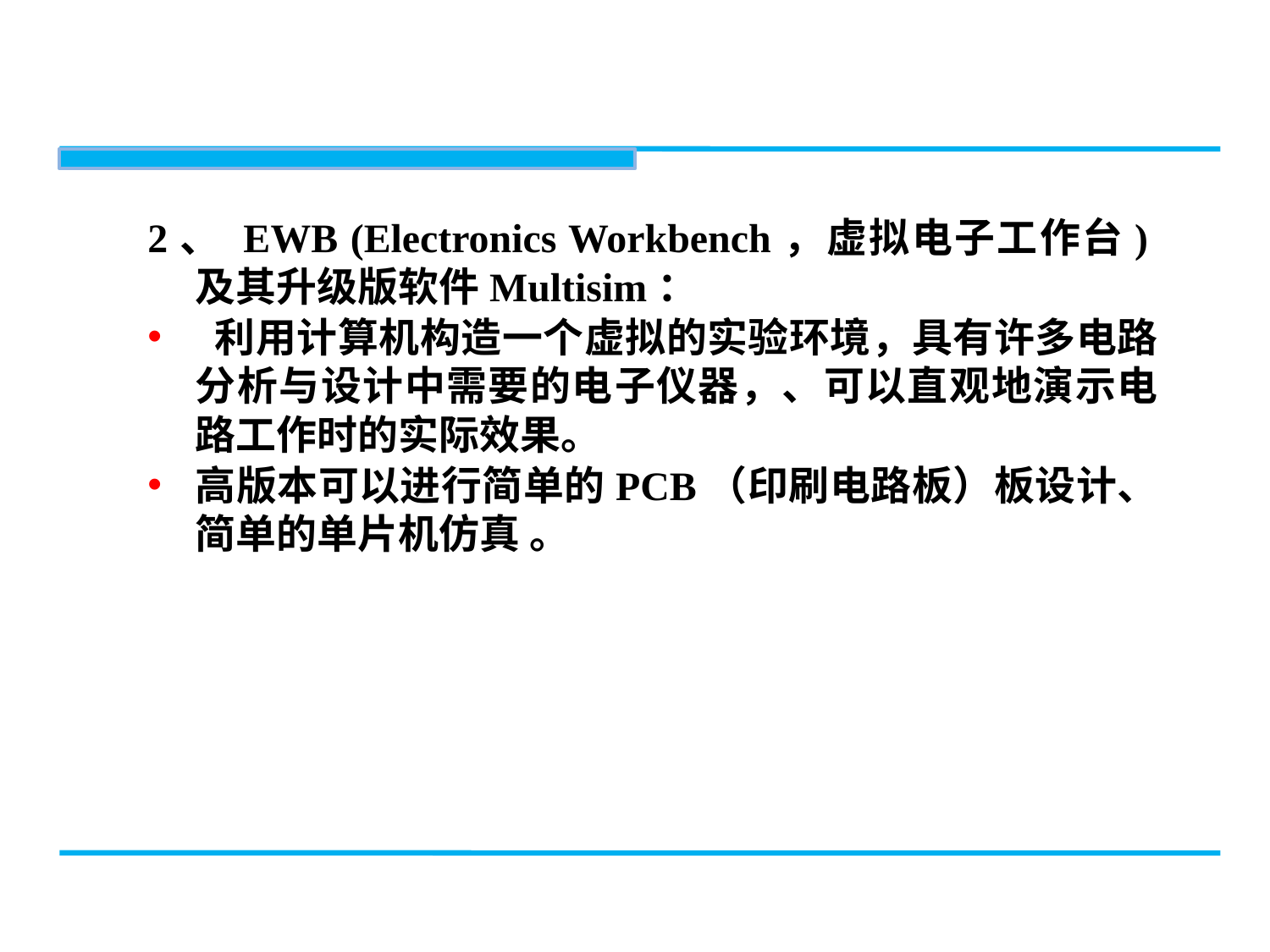

2、 EWB (Electronics Workbench，虚拟电子工作台)及其升级版软件Multisim：
 利用计算机构造一个虚拟的实验环境，具有许多电路分析与设计中需要的电子仪器，、可以直观地演示电路工作时的实际效果。
高版本可以进行简单的PCB（印刷电路板）板设计、简单的单片机仿真 。